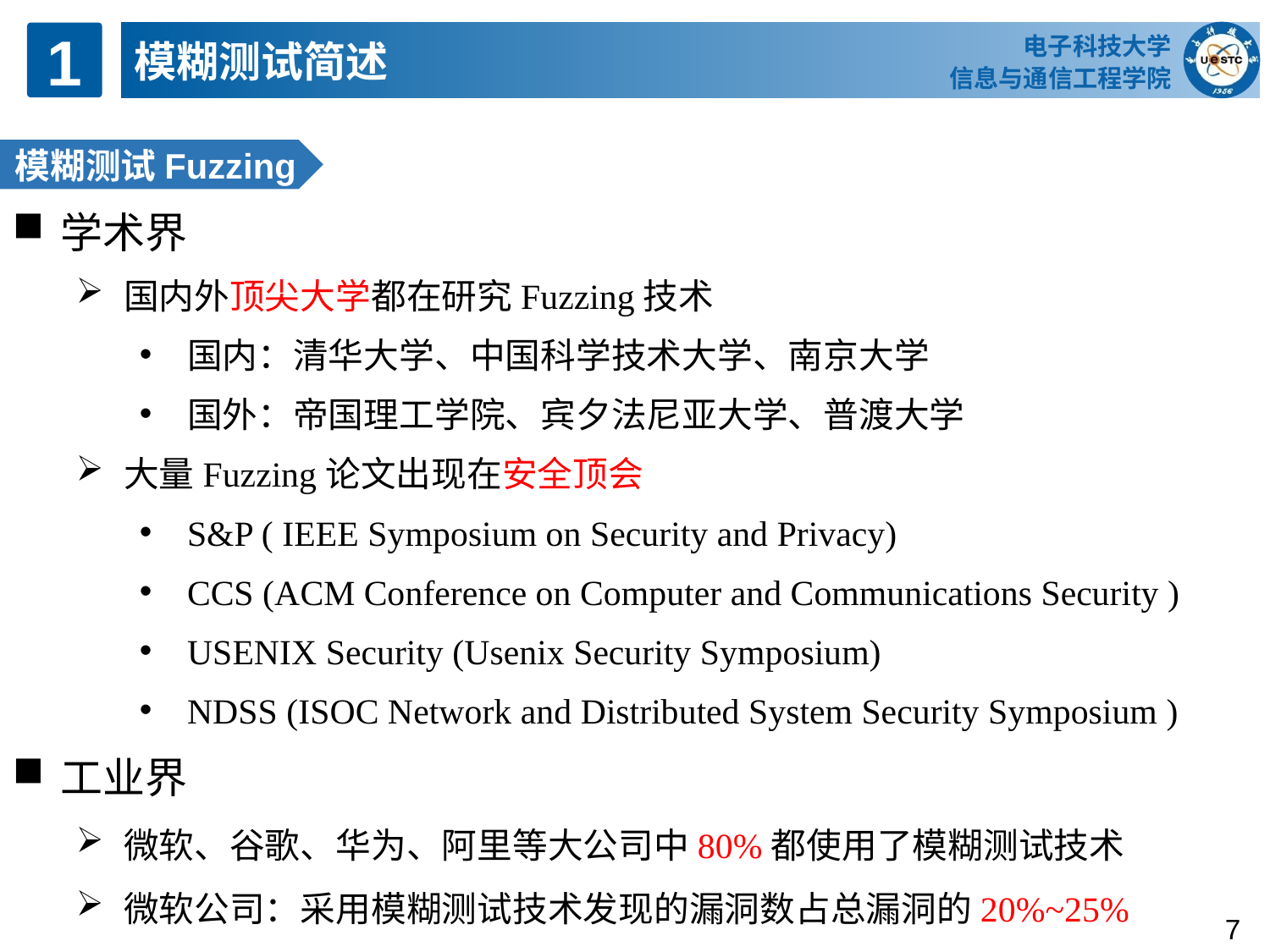

电子科技大学
信息与通信工程学院

1
模糊测试简述
模糊测试Fuzzing
学术界
国内外顶尖大学都在研究Fuzzing技术
国内：清华大学、中国科学技术大学、南京大学
国外：帝国理工学院、宾夕法尼亚大学、普渡大学
大量Fuzzing论文出现在安全顶会
S&P ( IEEE Symposium on Security and Privacy)
CCS (ACM Conference on Computer and Communications Security )
USENIX Security (Usenix Security Symposium)
NDSS (ISOC Network and Distributed System Security Symposium )
工业界
微软、谷歌、华为、阿里等大公司中80%都使用了模糊测试技术
微软公司：采用模糊测试技术发现的漏洞数占总漏洞的20%~25%